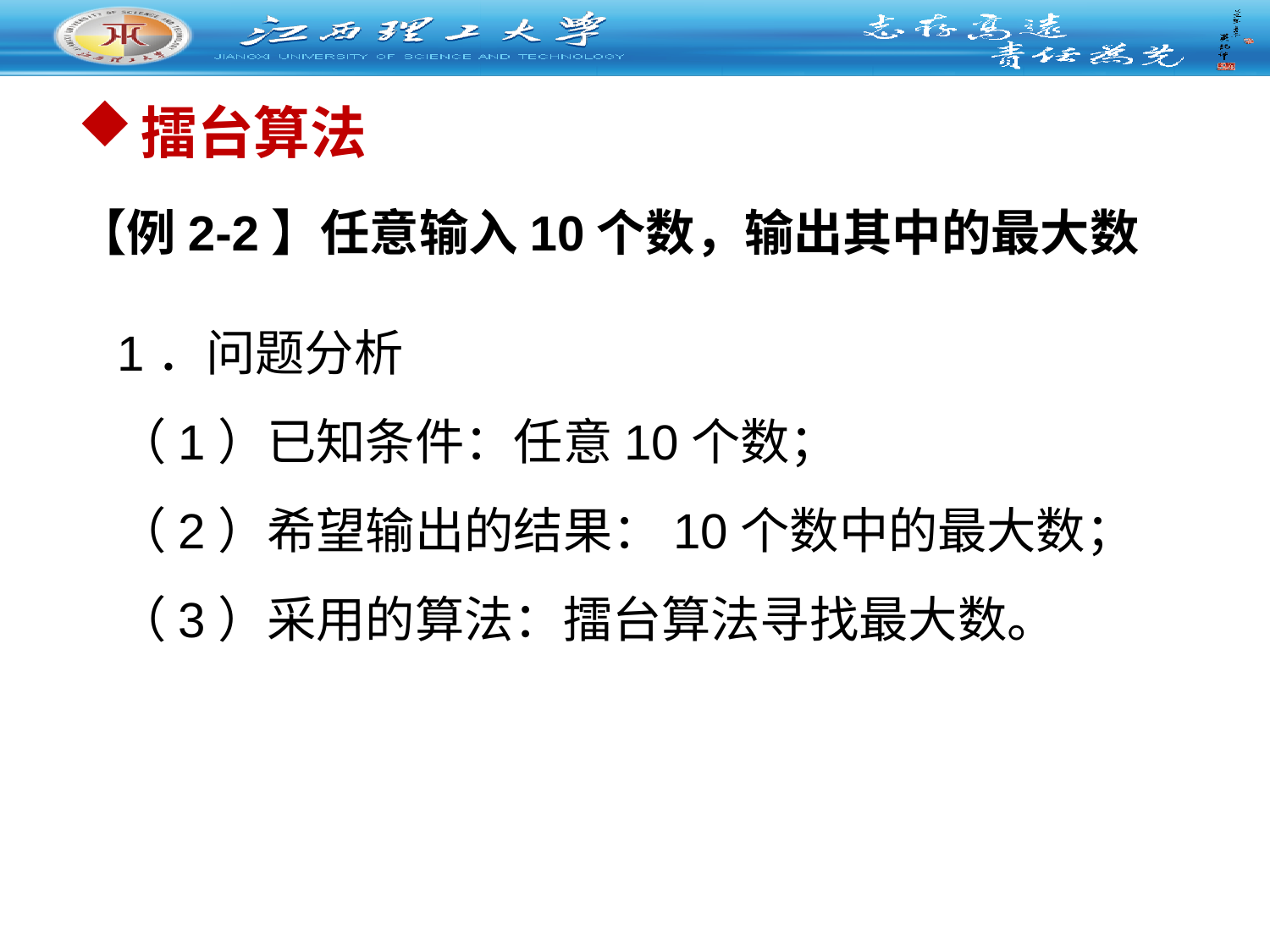

擂台算法
【例2-2】任意输入10个数，输出其中的最大数
1．问题分析
（1）已知条件：任意10个数；
（2）希望输出的结果：10个数中的最大数；
（3）采用的算法：擂台算法寻找最大数。